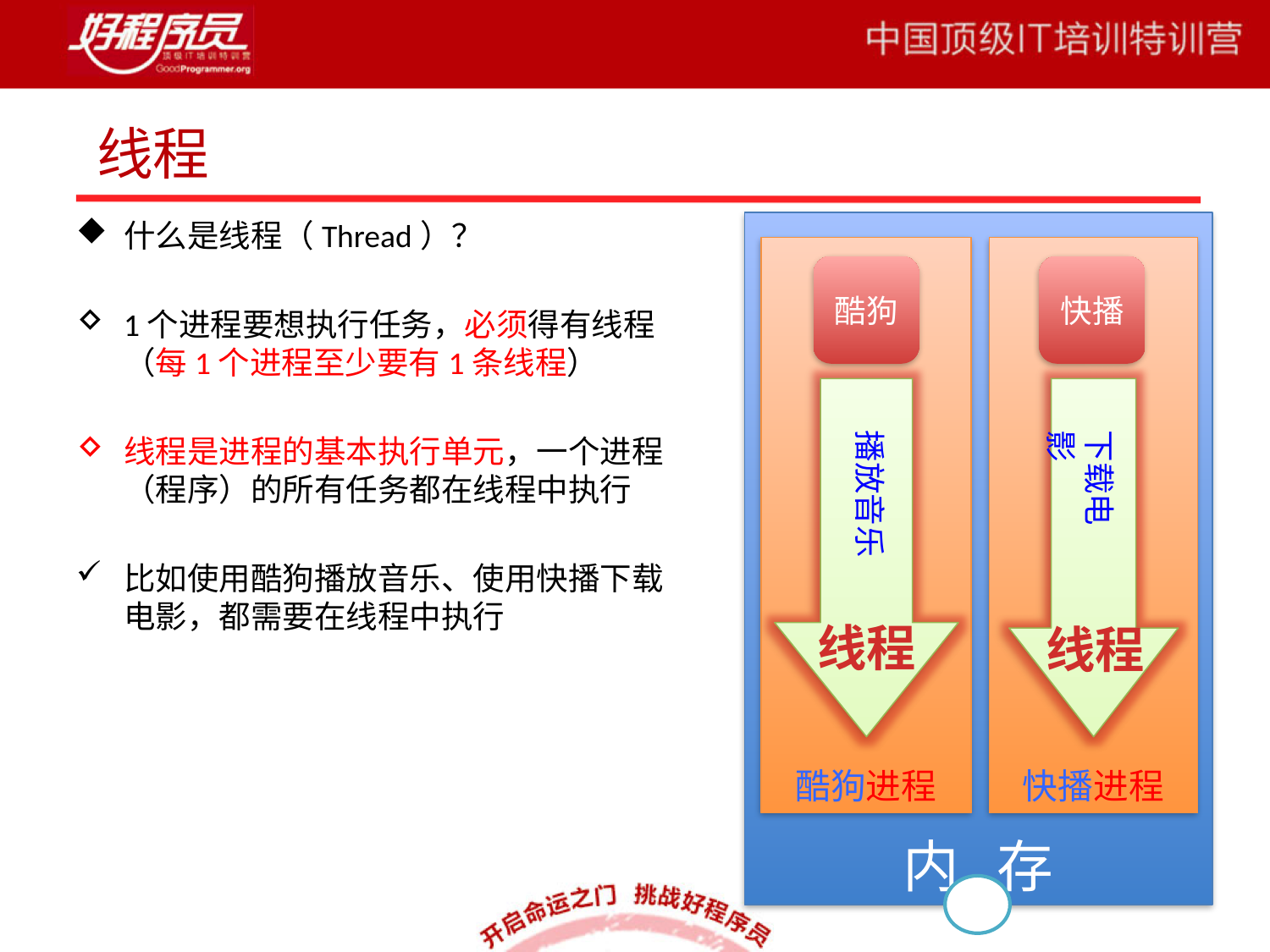

线程

什么是线程（Thread）？

1个进程要想执行任务，必须得有线程（每1个进程至少要有1条线程）

线程是进程的基本执行单元，一个进程（程序）的所有任务都在线程中执行

比如使用酷狗播放音乐、使用快播下载电影，都需要在线程中执行

内   存
酷狗进程
快播进程
酷狗
快播

播放音乐
下载电影
线程
线程